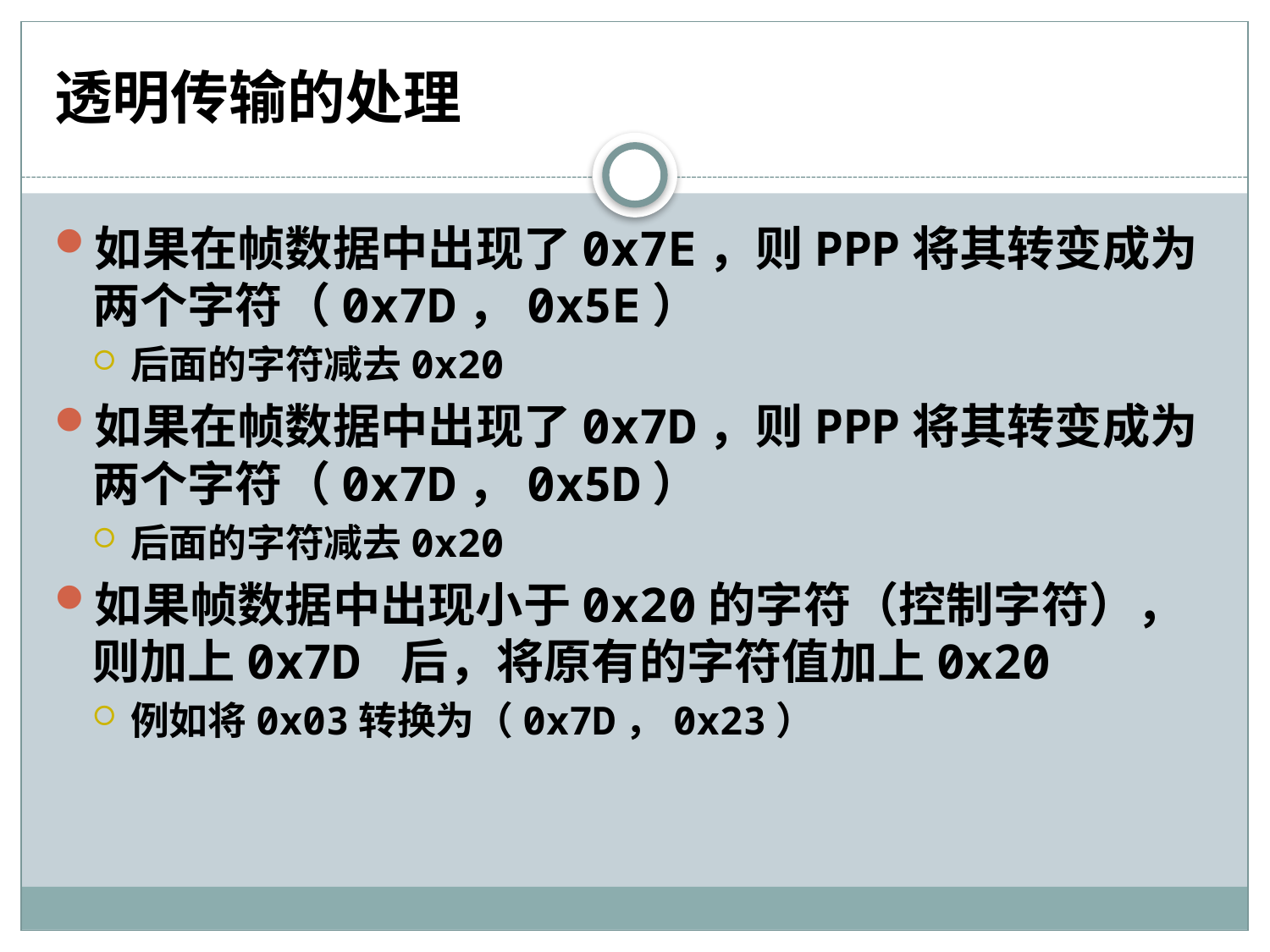

# 透明传输的处理
如果在帧数据中出现了0x7E，则PPP将其转变成为两个字符（0x7D，0x5E）
后面的字符减去0x20
如果在帧数据中出现了0x7D，则PPP将其转变成为两个字符（0x7D，0x5D）
后面的字符减去0x20
如果帧数据中出现小于0x20的字符（控制字符），则加上0x7D 后，将原有的字符值加上0x20
例如将0x03转换为（0x7D，0x23）